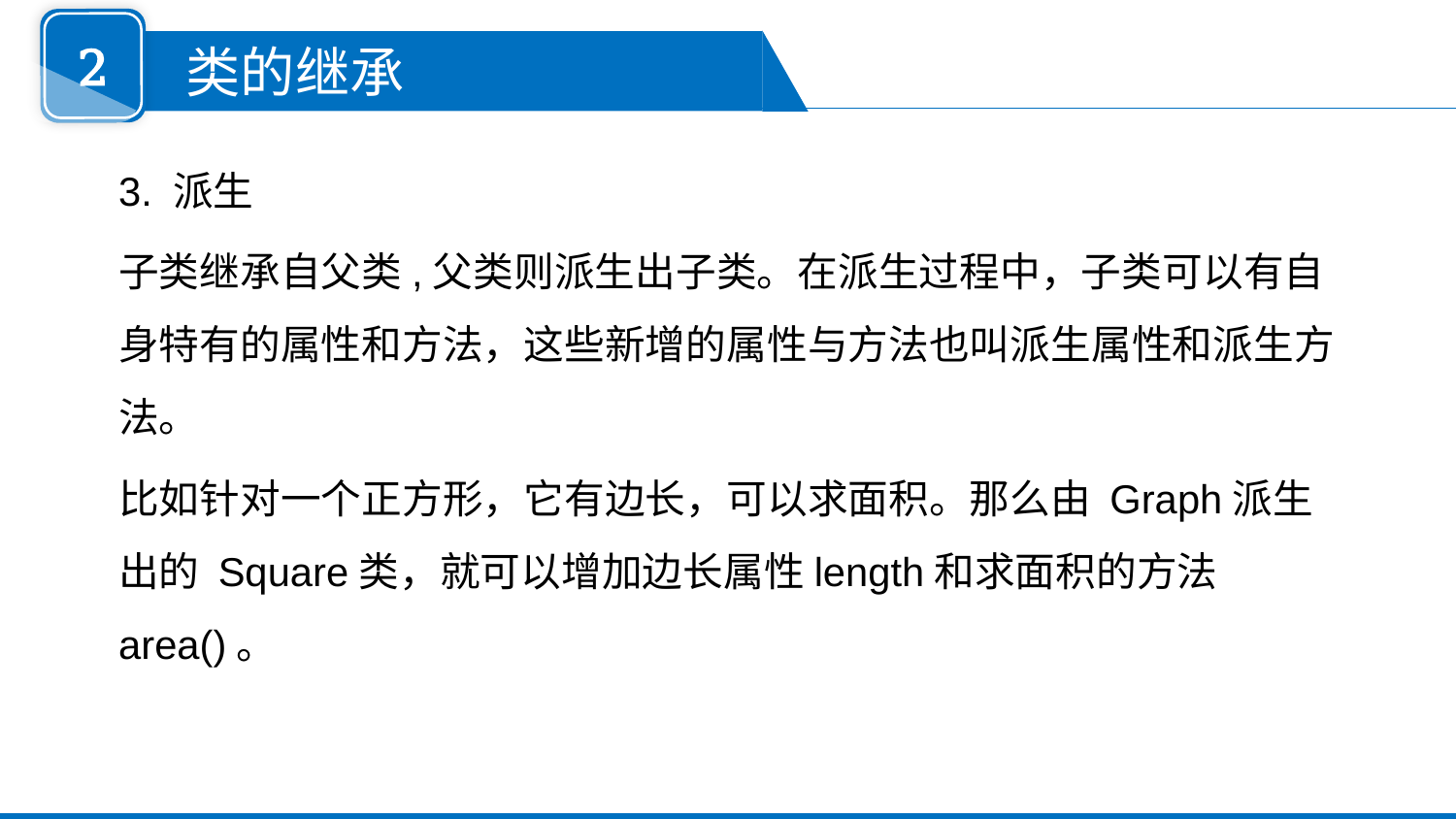

2

  类的继承
3. 派生
子类继承自父类,父类则派生出子类。在派生过程中，子类可以有自身特有的属性和方法，这些新增的属性与方法也叫派生属性和派生方法。
比如针对一个正方形，它有边长，可以求面积。那么由 Graph派生出的 Square类，就可以增加边长属性length和求面积的方法area()。